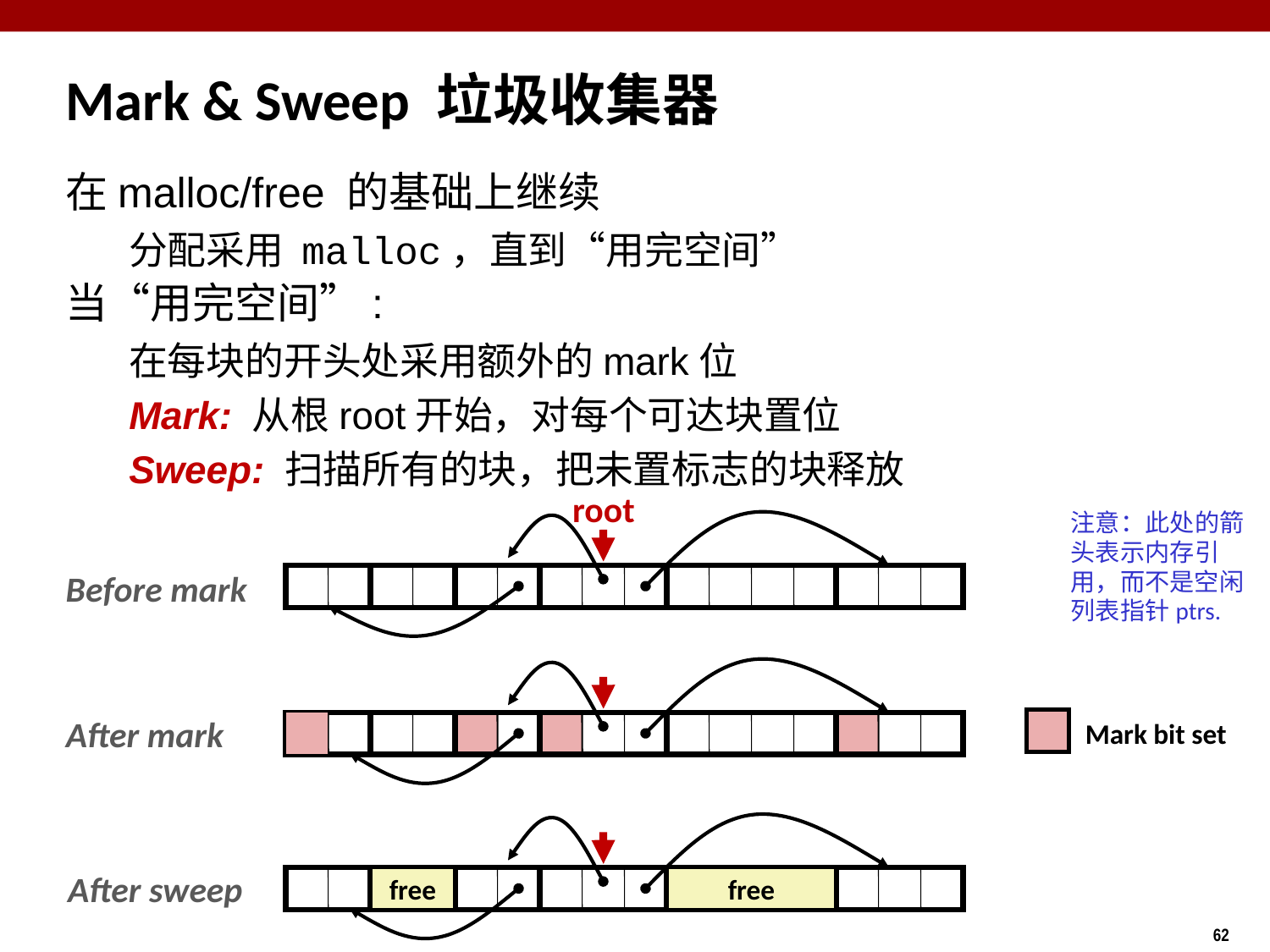

Mark & Sweep 垃圾收集器
在malloc/free 的基础上继续
分配采用 malloc，直到“用完空间”
当“用完空间”:
在每块的开头处采用额外的mark位
Mark: 从根root开始，对每个可达块置位
Sweep: 扫描所有的块，把未置标志的块释放

root
注意：此处的箭头表示内存引用，而不是空闲列表指针ptrs.

Before mark

After mark

Mark bit set

After sweep

free

free